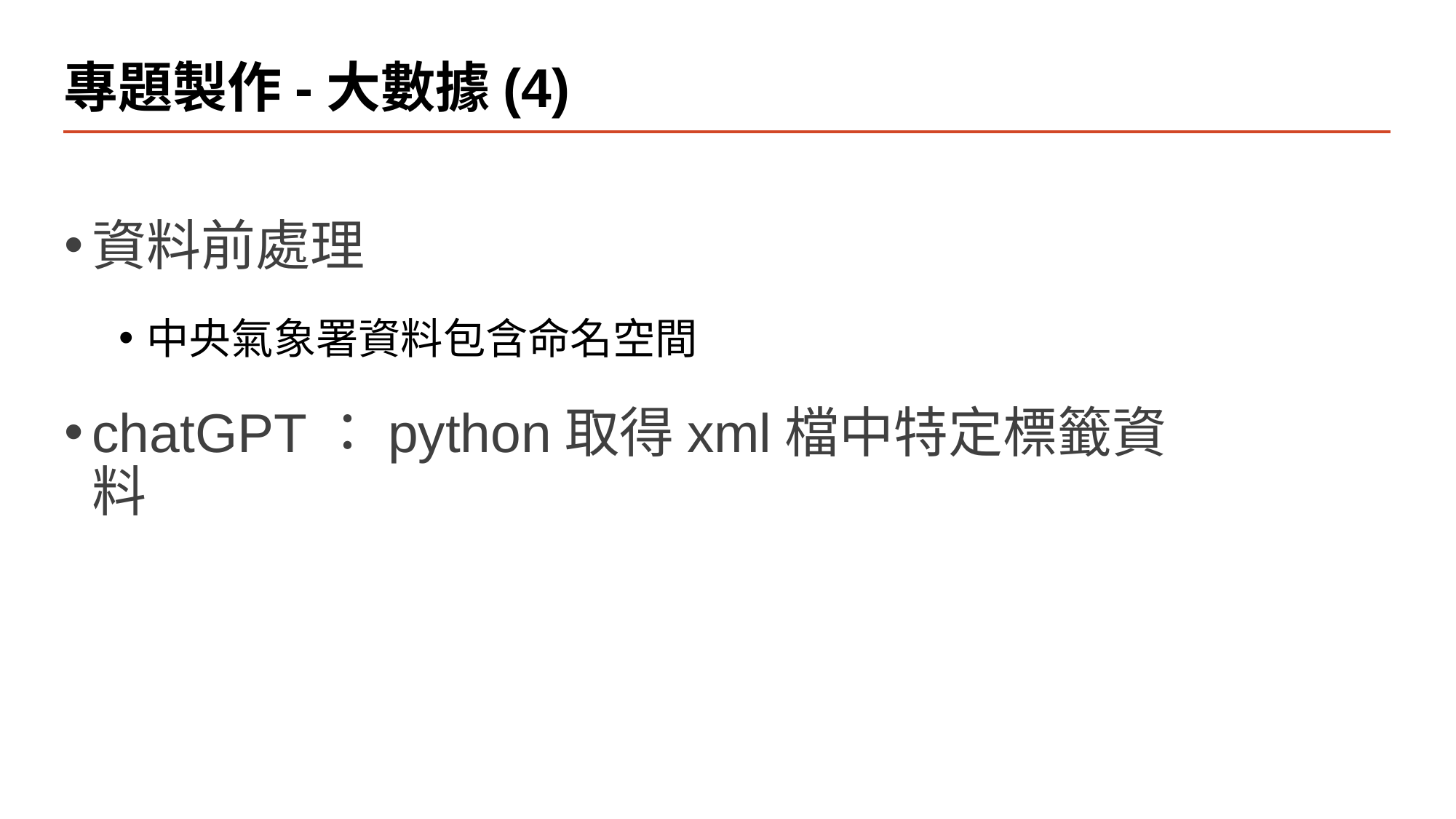

# 專題製作-大數據(4)
資料前處理
中央氣象署資料包含命名空間
chatGPT：python取得xml檔中特定標籤資料